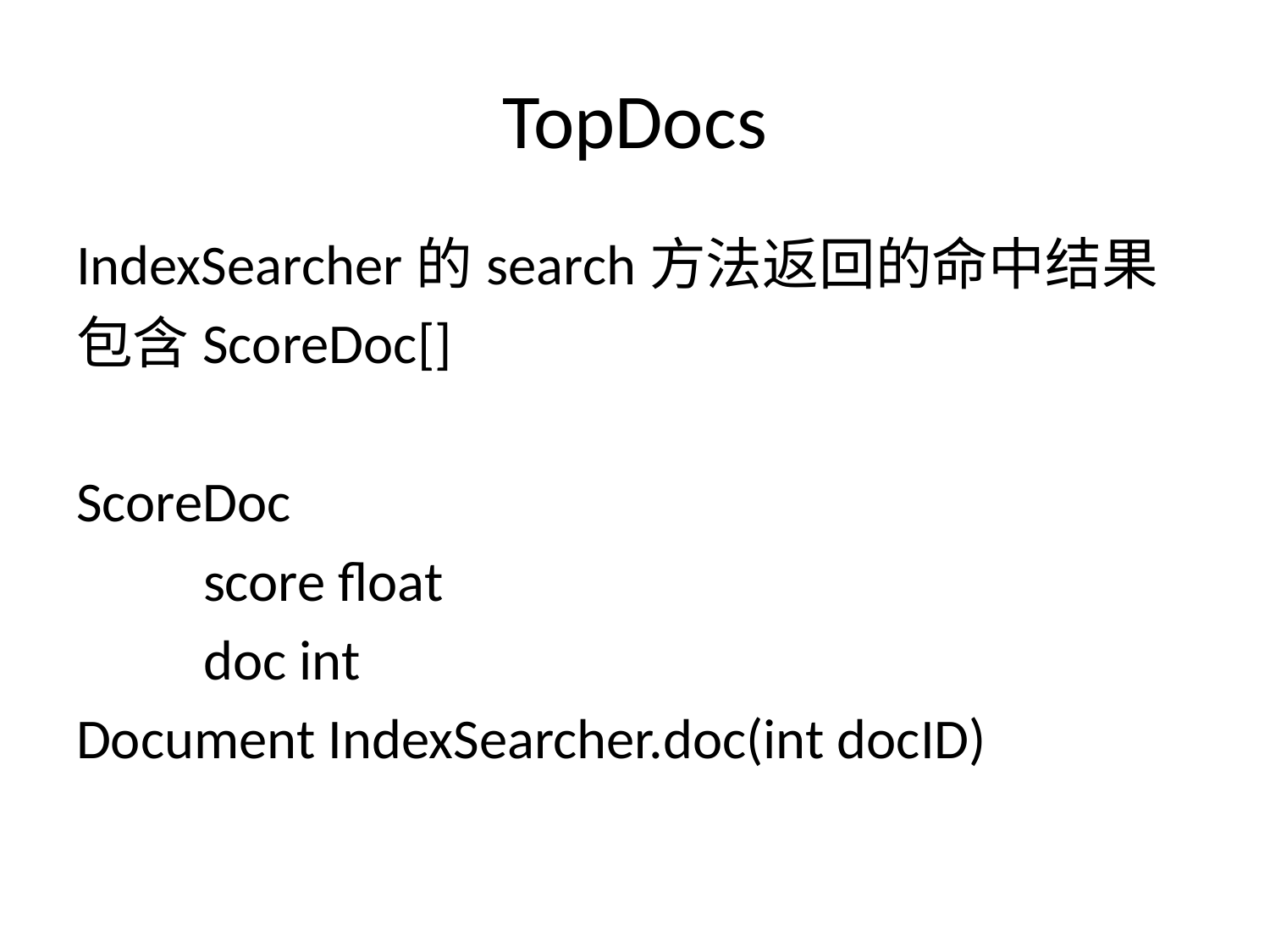

# TopDocs
IndexSearcher的search方法返回的命中结果
包含ScoreDoc[]

ScoreDoc
	score float
	doc int
Document IndexSearcher.doc(int docID)